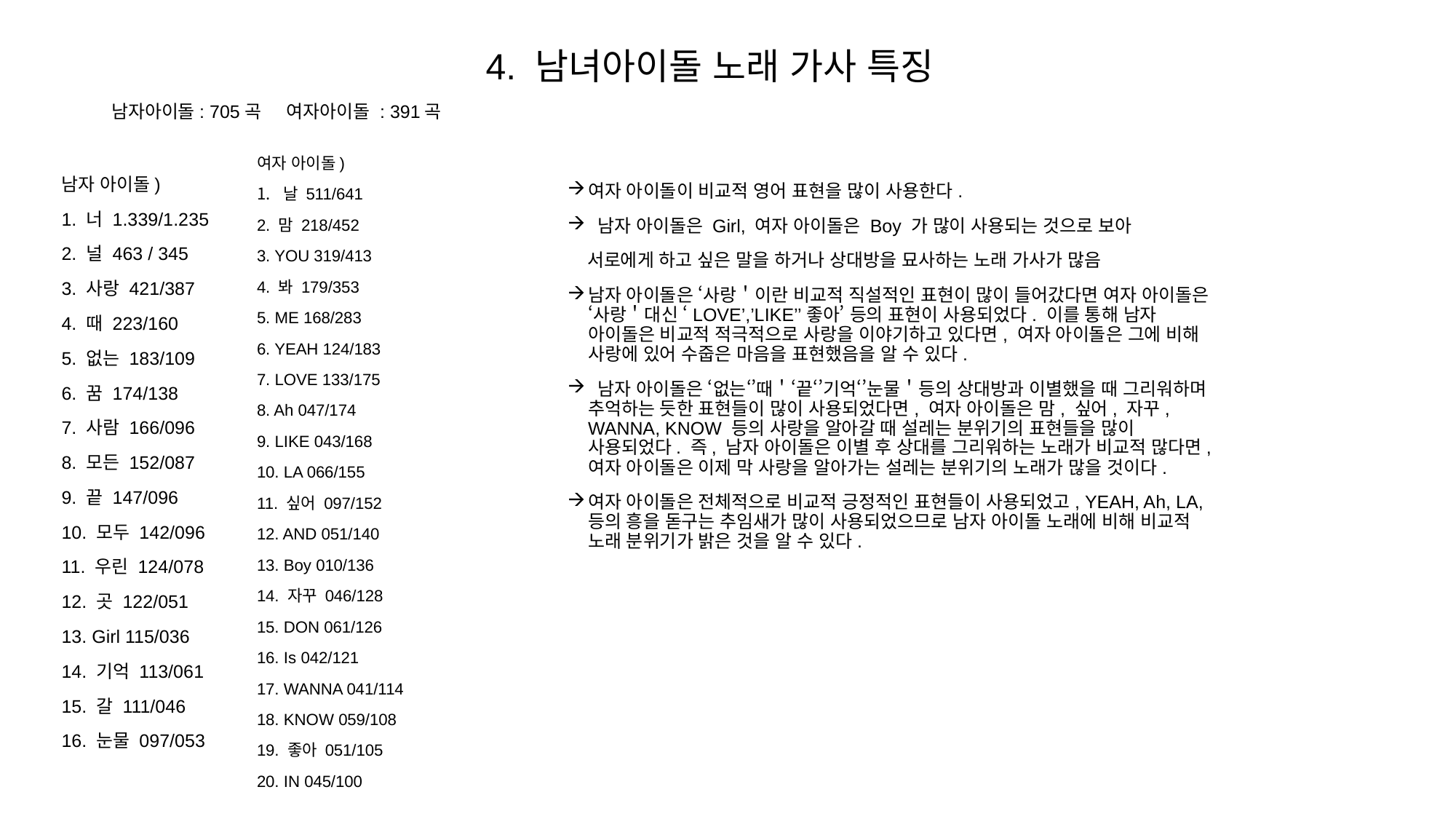

4. 남녀아이돌 노래 가사 특징
남자아이돌: 705곡     여자아이돌 : 391곡
여자 아이돌)
날 511/641
2. 맘 218/452
3. YOU 319/413
4. 봐 179/353
5. ME 168/283
6. YEAH 124/183
7. LOVE 133/175
8. Ah 047/174
9. LIKE 043/168
10. LA 066/155
11. 싶어 097/152
12. AND 051/140
13. Boy 010/136
14. 자꾸 046/128
15. DON 061/126
16. Is 042/121
17. WANNA 041/114
18. KNOW 059/108
19. 좋아 051/105
20. IN 045/100
남자 아이돌)
1. 너 1.339/1.235
2. 널 463 / 345
3. 사랑 421/387
4. 때 223/160
5. 없는 183/109
6. 꿈 174/138
7. 사람 166/096
8. 모든 152/087
9. 끝 147/096
10. 모두 142/096
11. 우린 124/078
12. 곳 122/051
13. Girl 115/036
14. 기억 113/061
15. 갈 111/046
16. 눈물 097/053

여자 아이돌이 비교적 영어 표현을 많이 사용한다.
 남자 아이돌은 Girl, 여자 아이돌은 Boy 가 많이 사용되는 것으로 보아
   서로에게 하고 싶은 말을 하거나 상대방을 묘사하는 노래 가사가 많음
남자 아이돌은 ‘사랑＇이란 비교적 직설적인 표현이 많이 들어갔다면 여자 아이돌은 ‘사랑＇대신 ‘LOVE’,’LIKE’’좋아’ 등의 표현이 사용되었다. 이를 통해 남자 아이돌은 비교적 적극적으로 사랑을 이야기하고 있다면, 여자 아이돌은 그에 비해 사랑에 있어 수줍은 마음을 표현했음을 알 수 있다.
 남자 아이돌은 ‘없는‘’때＇‘끝‘’기억‘’눈물＇등의 상대방과 이별했을 때 그리워하며 추억하는 듯한 표현들이 많이 사용되었다면, 여자 아이돌은 맘, 싶어, 자꾸, WANNA, KNOW 등의 사랑을 알아갈 때 설레는 분위기의 표현들을 많이 사용되었다. 즉, 남자 아이돌은 이별 후 상대를 그리워하는 노래가 비교적 많다면, 여자 아이돌은 이제 막 사랑을 알아가는 설레는 분위기의 노래가 많을 것이다.
여자 아이돌은 전체적으로 비교적 긍정적인 표현들이 사용되었고, YEAH, Ah, LA,  등의 흥을 돋구는 추임새가 많이 사용되었으므로 남자 아이돌 노래에 비해 비교적 노래 분위기가 밝은 것을 알 수 있다.